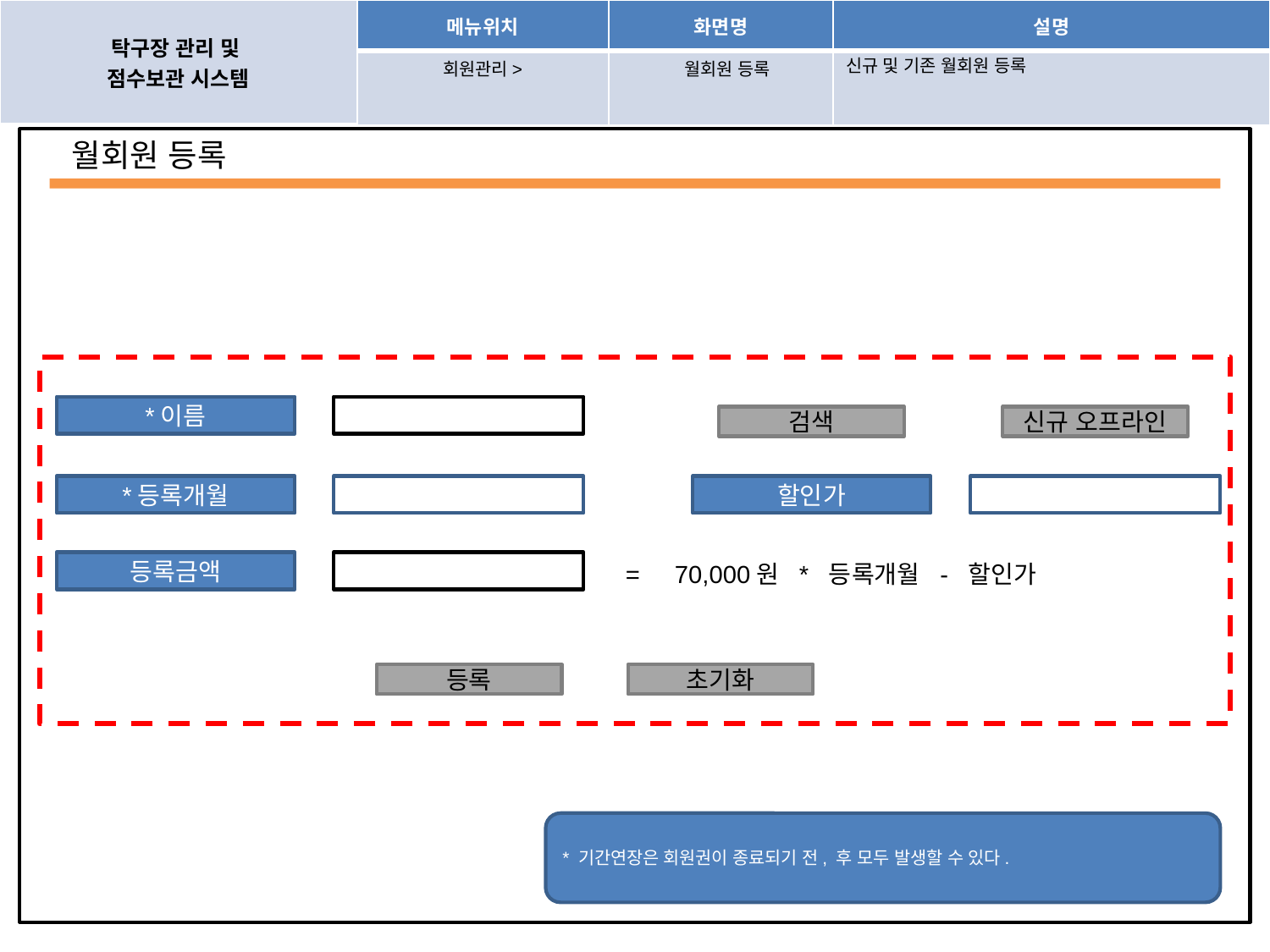

신규 및 기존 월회원 등록

회원관리>
월회원 등록
월회원 등록

*이름

검색
신규 오프라인
할인가

*등록개월

등록금액

    =     70,000원  *  등록개월  -  할인가
등록
초기화
* 기간연장은 회원권이 종료되기 전, 후 모두 발생할 수 있다.